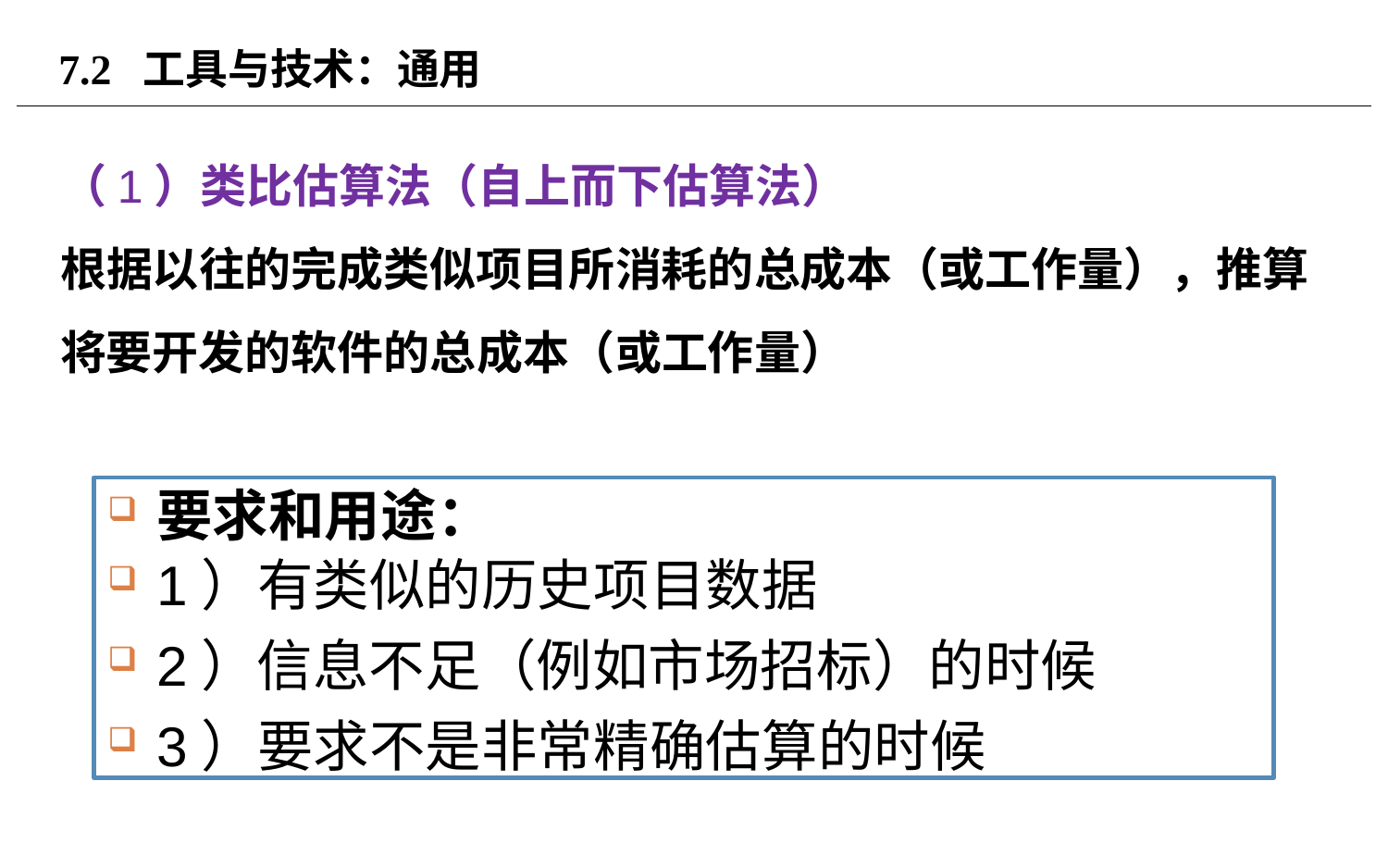

# 7.2  工具与技术：通用
（1）类比估算法（自上而下估算法）
根据以往的完成类似项目所消耗的总成本（或工作量），推算将要开发的软件的总成本（或工作量）

要求和用途：
1）有类似的历史项目数据
2）信息不足（例如市场招标）的时候
3）要求不是非常精确估算的时候